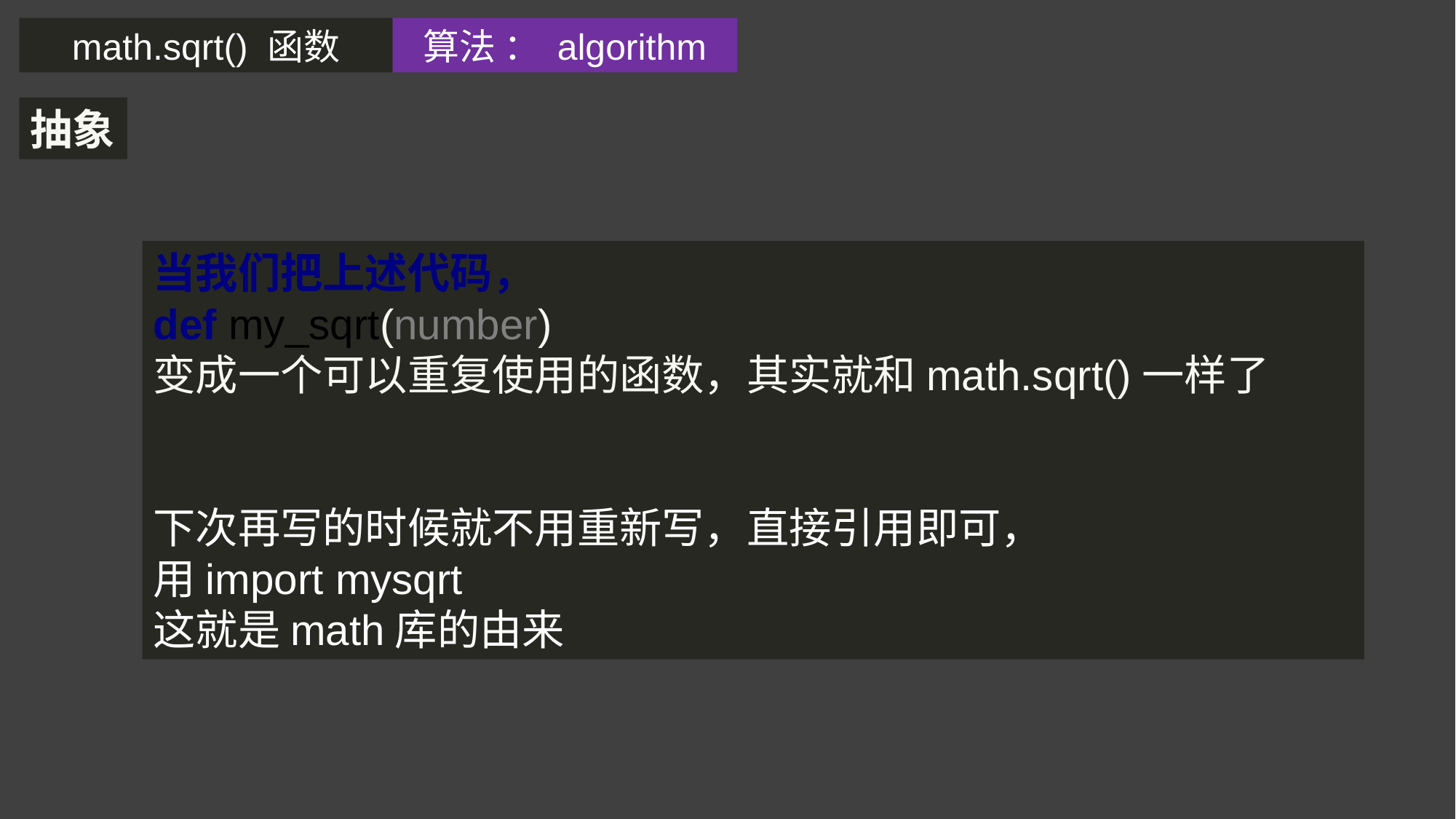

math.sqrt() 函数
算法 ： algorithm
抽象
当我们把上述代码，
def my_sqrt(number)
变成一个可以重复使用的函数，其实就和math.sqrt()一样了

下次再写的时候就不用重新写，直接引用即可，
用import mysqrt
这就是math库的由来